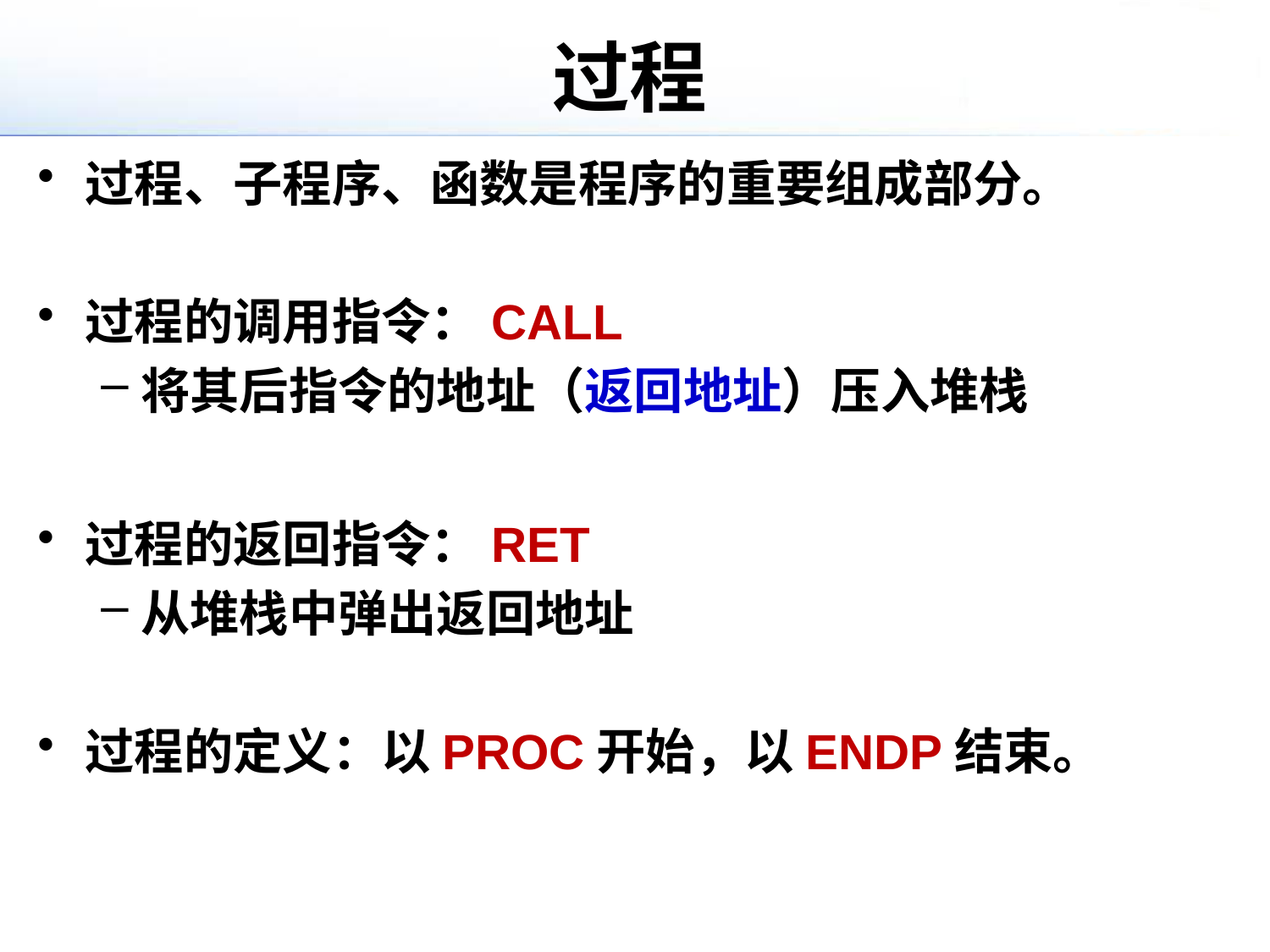

# 过程
过程、子程序、函数是程序的重要组成部分。

过程的调用指令：CALL
将其后指令的地址（返回地址）压入堆栈

过程的返回指令：RET
从堆栈中弹出返回地址

过程的定义：以PROC开始，以ENDP结束。